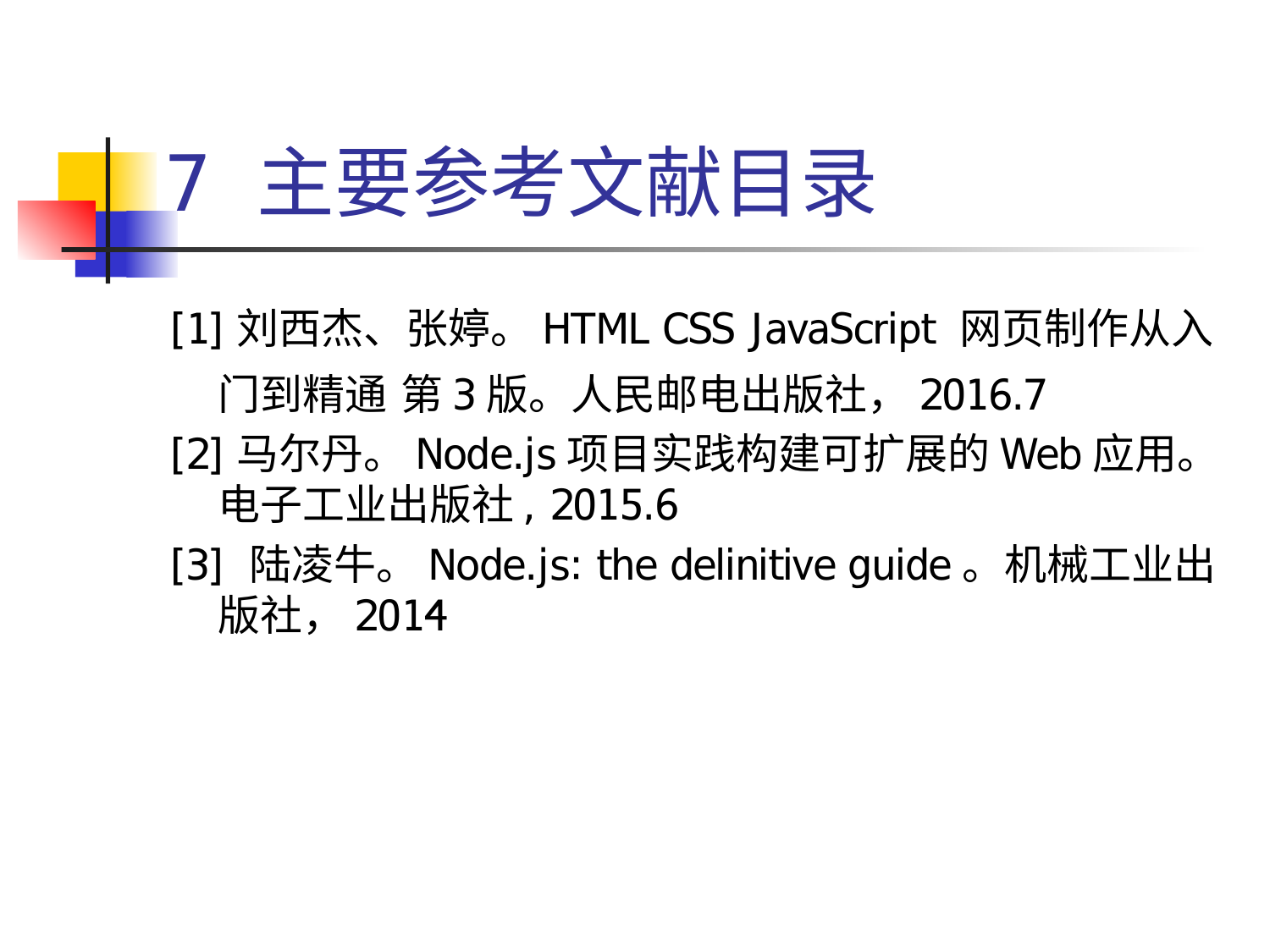

7 主要参考文献目录
[1]刘西杰、张婷。HTML CSS JavaScript 网页制作从入门到精通 第3版。人民邮电出版社，2016.7
[2]马尔丹。Node.js项目实践构建可扩展的Web应用。电子工业出版社, 2015.6
[3] 陆凌牛。Node.js: the delinitive guide。机械工业出版社，2014